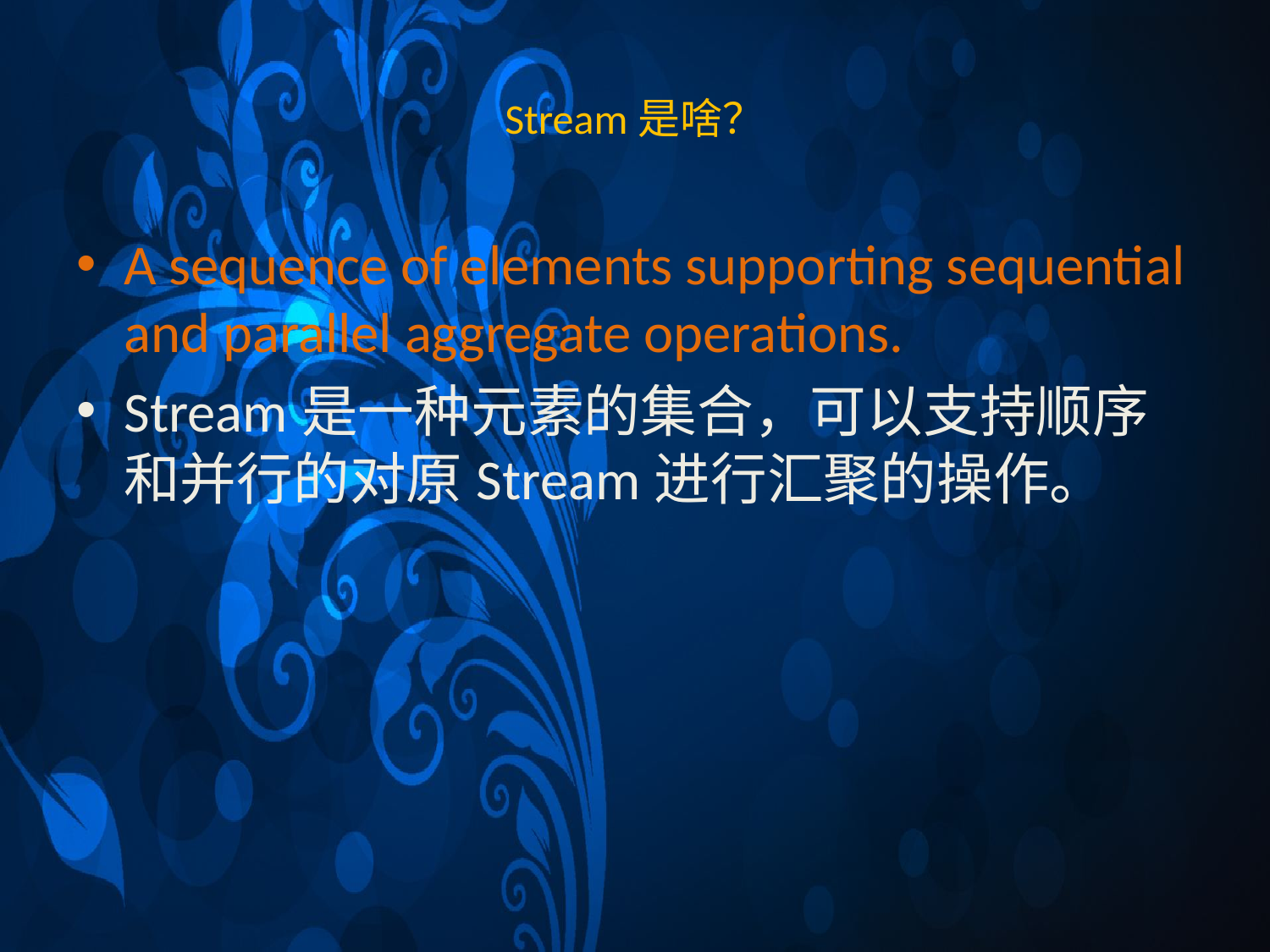

# Stream是啥？
A sequence of elements supporting sequential and parallel aggregate operations.
Stream是一种元素的集合，可以支持顺序和并行的对原Stream进行汇聚的操作。